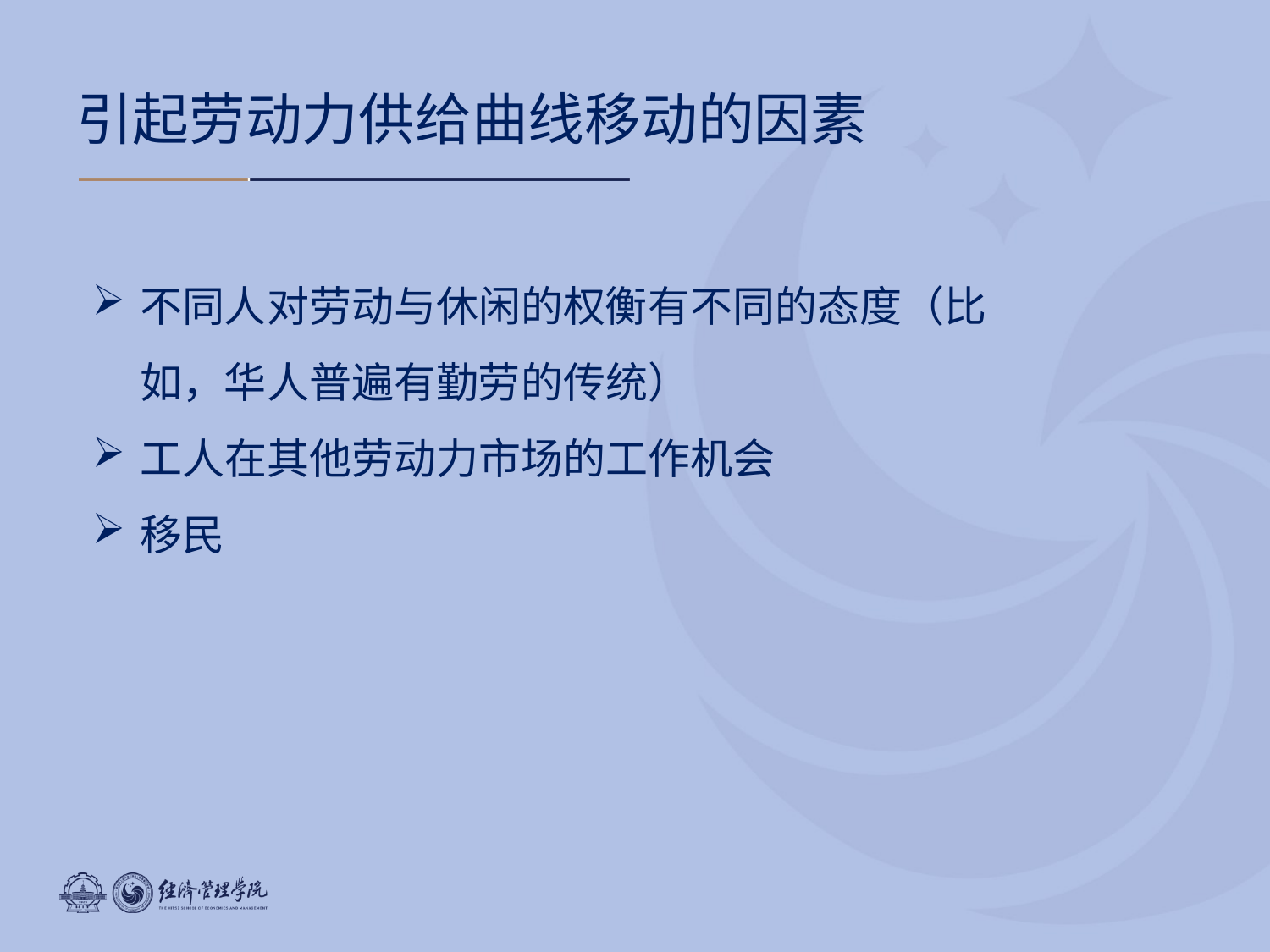

# 引起劳动力供给曲线移动的因素
不同人对劳动与休闲的权衡有不同的态度（比如，华人普遍有勤劳的传统）
工人在其他劳动力市场的工作机会
移民